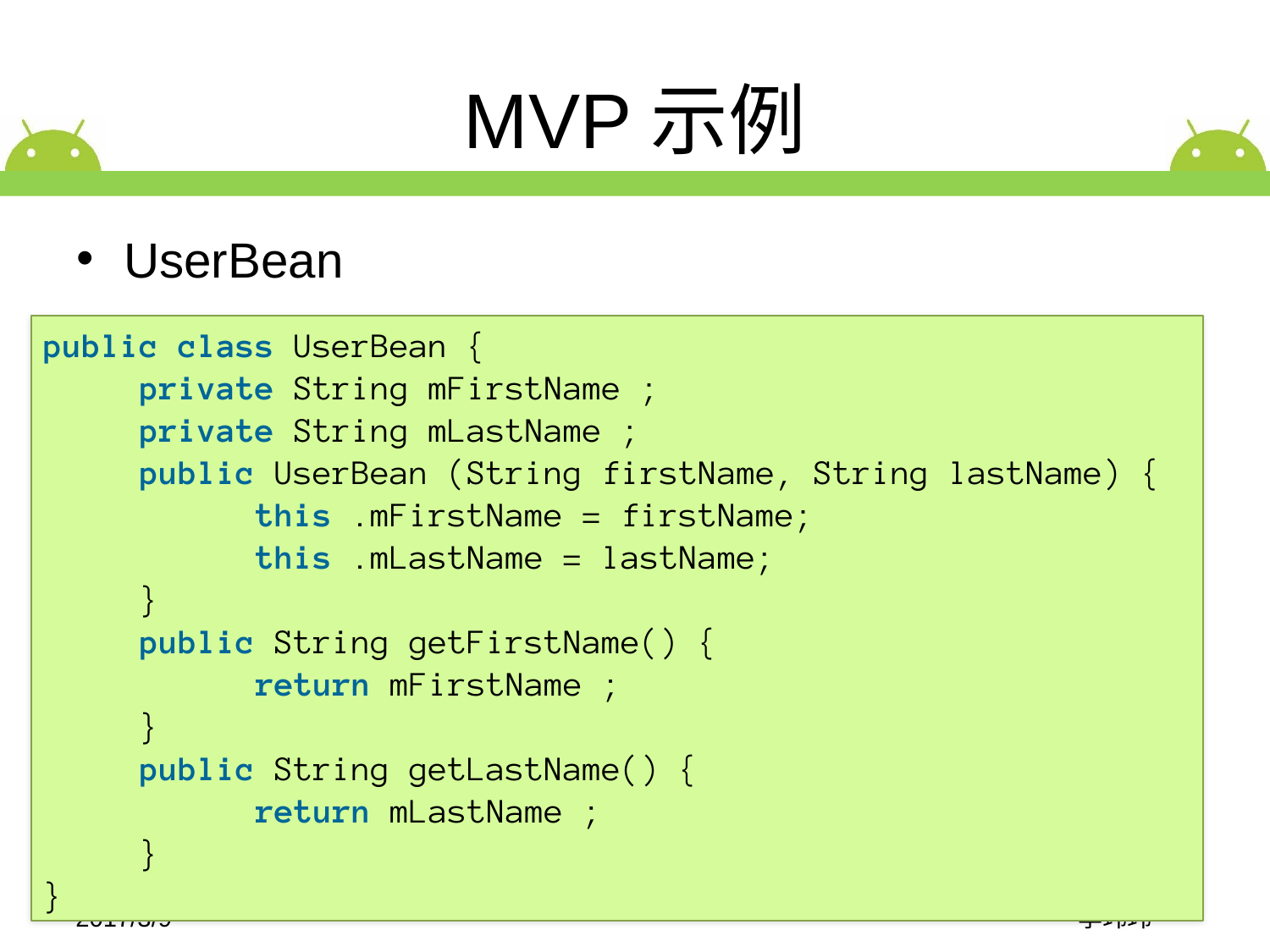

# MVP示例
UserBean
public class UserBean {
     private String mFirstName ;
     private String mLastName ;
     public UserBean (String firstName, String lastName) {
           this .mFirstName = firstName;
           this .mLastName = lastName;
     }
     public String getFirstName() {
           return mFirstName ;
     }
     public String getLastName() {
           return mLastName ;
     }
}